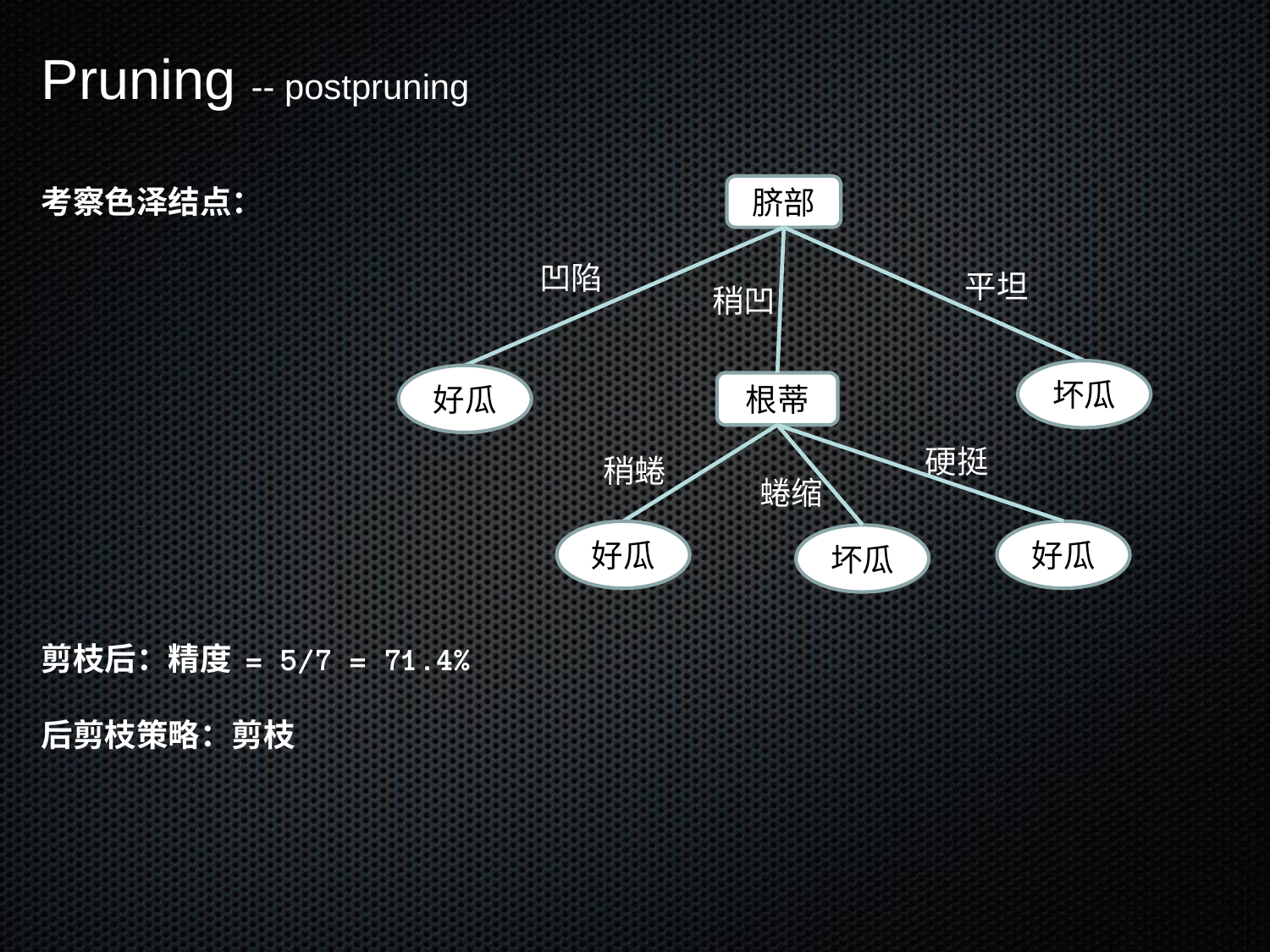

Pruning -- postpruning
考察色泽结点：

剪枝后：精度 = 5/7 = 71.4%

后剪枝策略：剪枝
脐部
凹陷
平坦
稍凹
坏瓜
好瓜
根蒂
硬挺
稍蜷
蜷缩
好瓜
好瓜
坏瓜